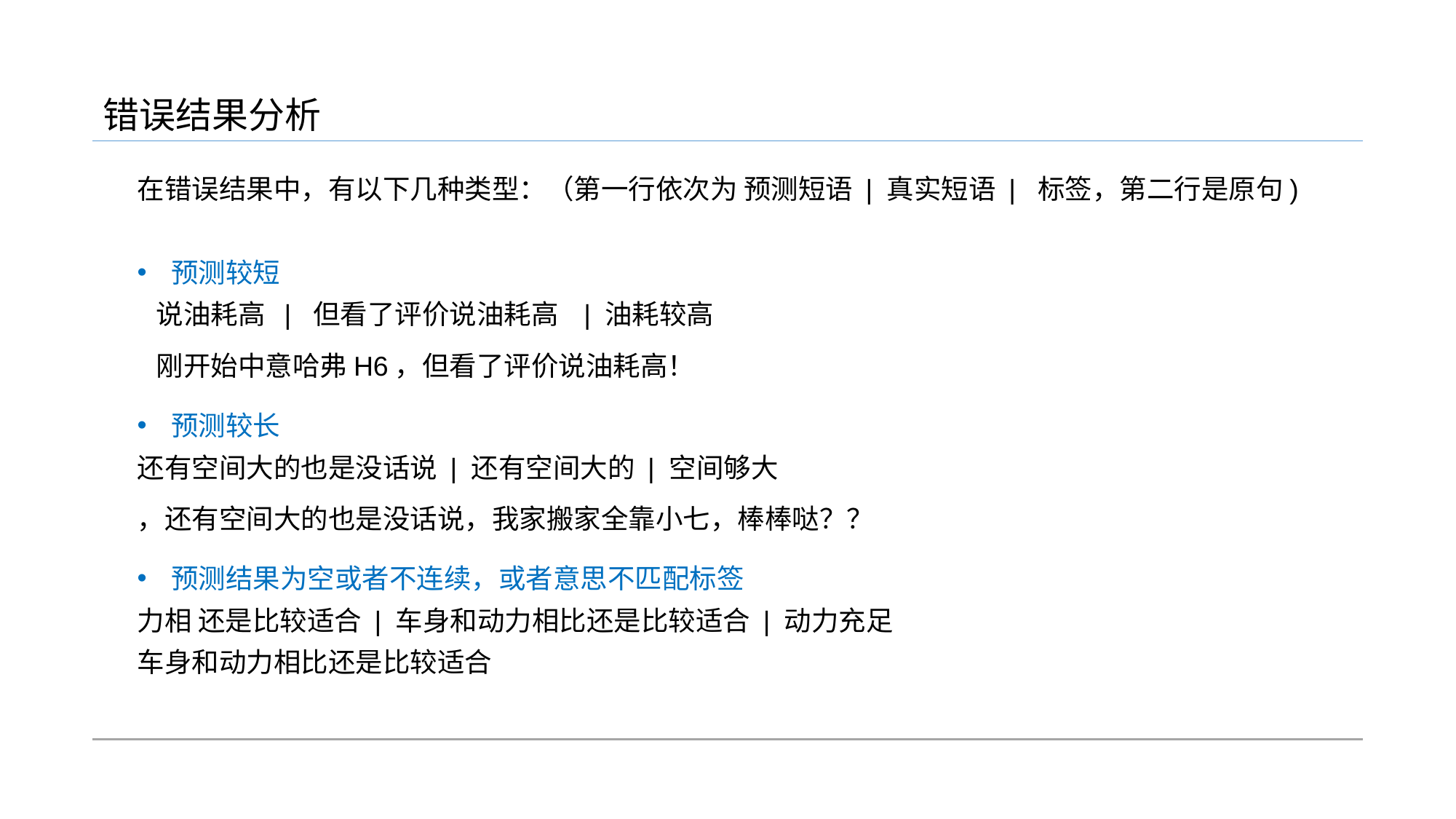

错误结果分析
在错误结果中，有以下几种类型：（第一行依次为 预测短语 | 真实短语 |  标签，第二行是原句)

预测较短
  说油耗高  |  但看了评价说油耗高   | 油耗较高
  刚开始中意哈弗H6，但看了评价说油耗高！
预测较长
还有空间大的也是没话说 | 还有空间大的 | 空间够大
，还有空间大的也是没话说，我家搬家全靠小七，棒棒哒？？
预测结果为空或者不连续，或者意思不匹配标签
力相 还是比较适合 | 车身和动力相比还是比较适合 | 动力充足
车身和动力相比还是比较适合